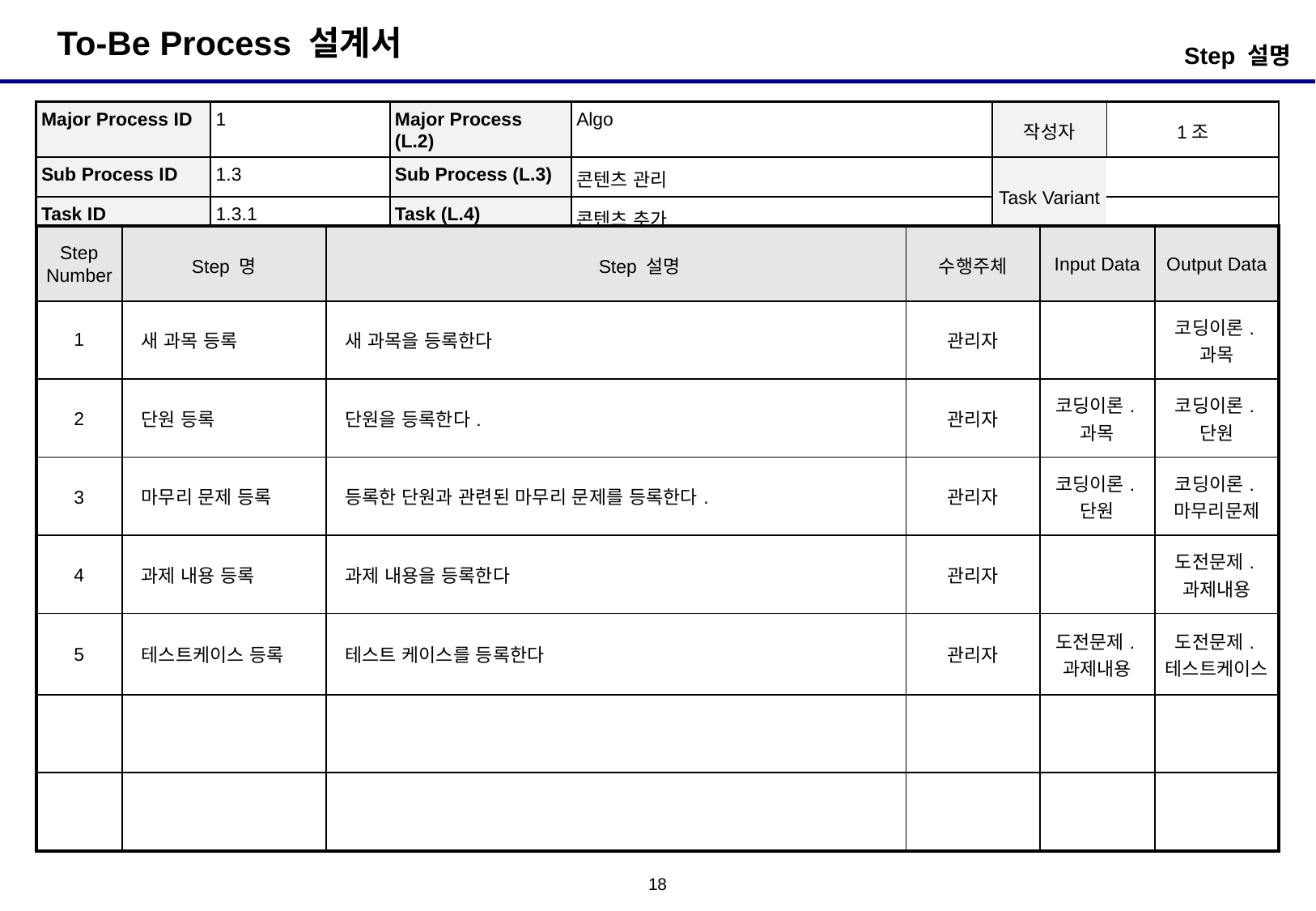

Step 설명
| Major Process ID | 1 | Major Process (L.2) | Algo | 작성자 | 1조 |
| --- | --- | --- | --- | --- | --- |
| Sub Process ID | 1.3 | Sub Process (L.3) | 콘텐츠 관리 | Task Variant |  |
| Task ID | 1.3.1 | Task (L.4) | 콘텐츠 추가 |  |  |
| Step Number | Step 명 | Step 설명 | 수행주체 | Input Data | Output Data |
| --- | --- | --- | --- | --- | --- |
| 1 | 새 과목 등록 | 새 과목을 등록한다 | 관리자 |  | 코딩이론.과목 |
| 2 | 단원 등록 | 단원을 등록한다. | 관리자 | 코딩이론.과목 | 코딩이론.단원 |
| 3 | 마무리 문제 등록 | 등록한 단원과 관련된 마무리 문제를 등록한다. | 관리자 | 코딩이론.단원 | 코딩이론.마무리문제 |
| 4 | 과제 내용 등록 | 과제 내용을 등록한다 | 관리자 |  | 도전문제.과제내용 |
| 5 | 테스트케이스 등록 | 테스트 케이스를 등록한다 | 관리자 | 도전문제.과제내용 | 도전문제.테스트케이스 |
|  |  |  |  |  |  |
|  |  |  |  |  |  |